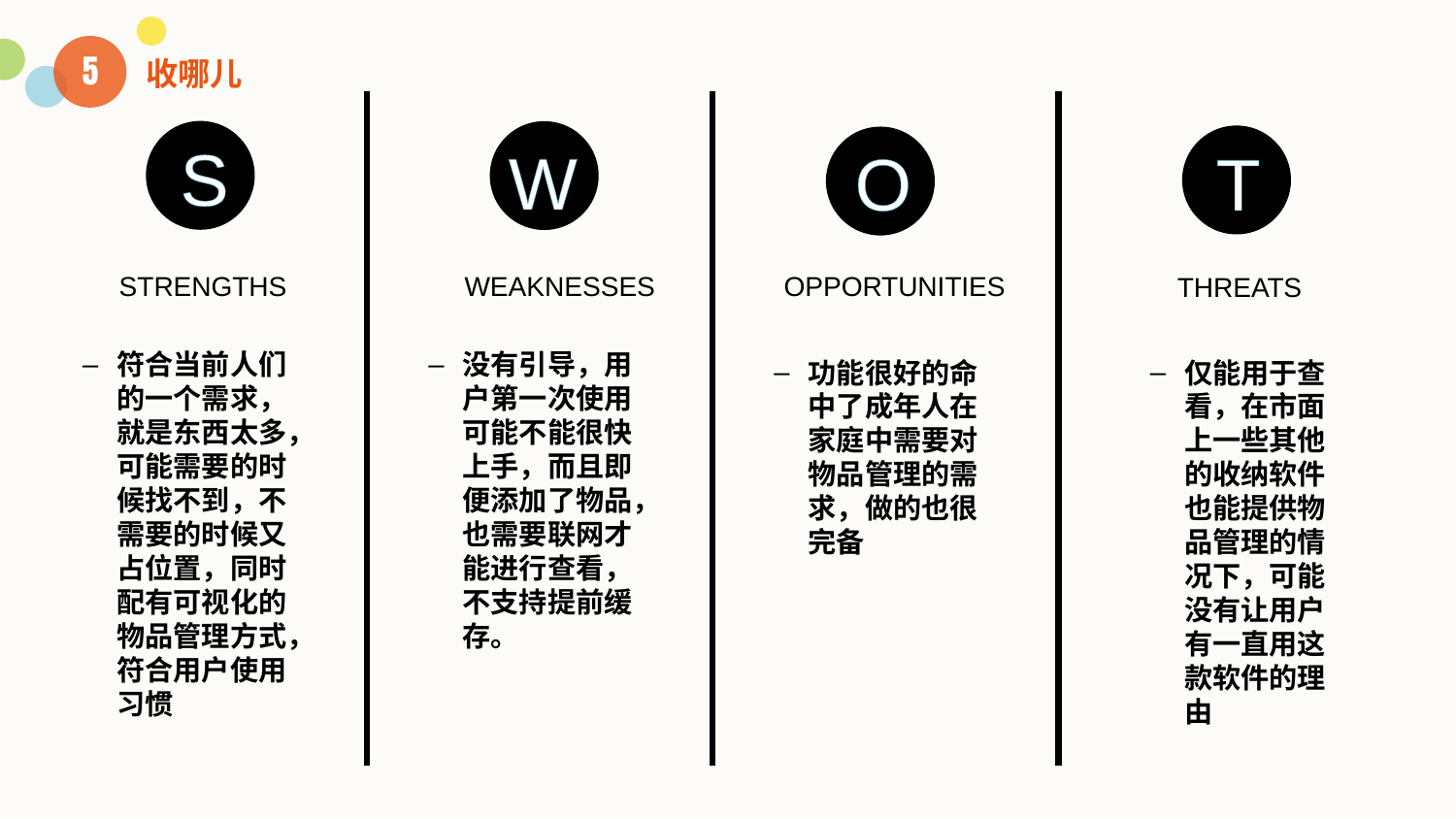

5
收哪儿

S

W
O
T
STRENGTHS
WEAKNESSES
OPPORTUNITIES
THREATS
符合当前人们的一个需求，就是东西太多，可能需要的时候找不到，不需要的时候又占位置，同时配有可视化的物品管理方式，符合用户使用习惯

没有引导，用户第一次使用可能不能很快上手，而且即便添加了物品，也需要联网才能进行查看，不支持提前缓存。
仅能用于查看，在市面上一些其他的收纳软件也能提供物品管理的情况下，可能没有让用户有一直用这款软件的理由
功能很好的命中了成年人在家庭中需要对物品管理的需求，做的也很完备